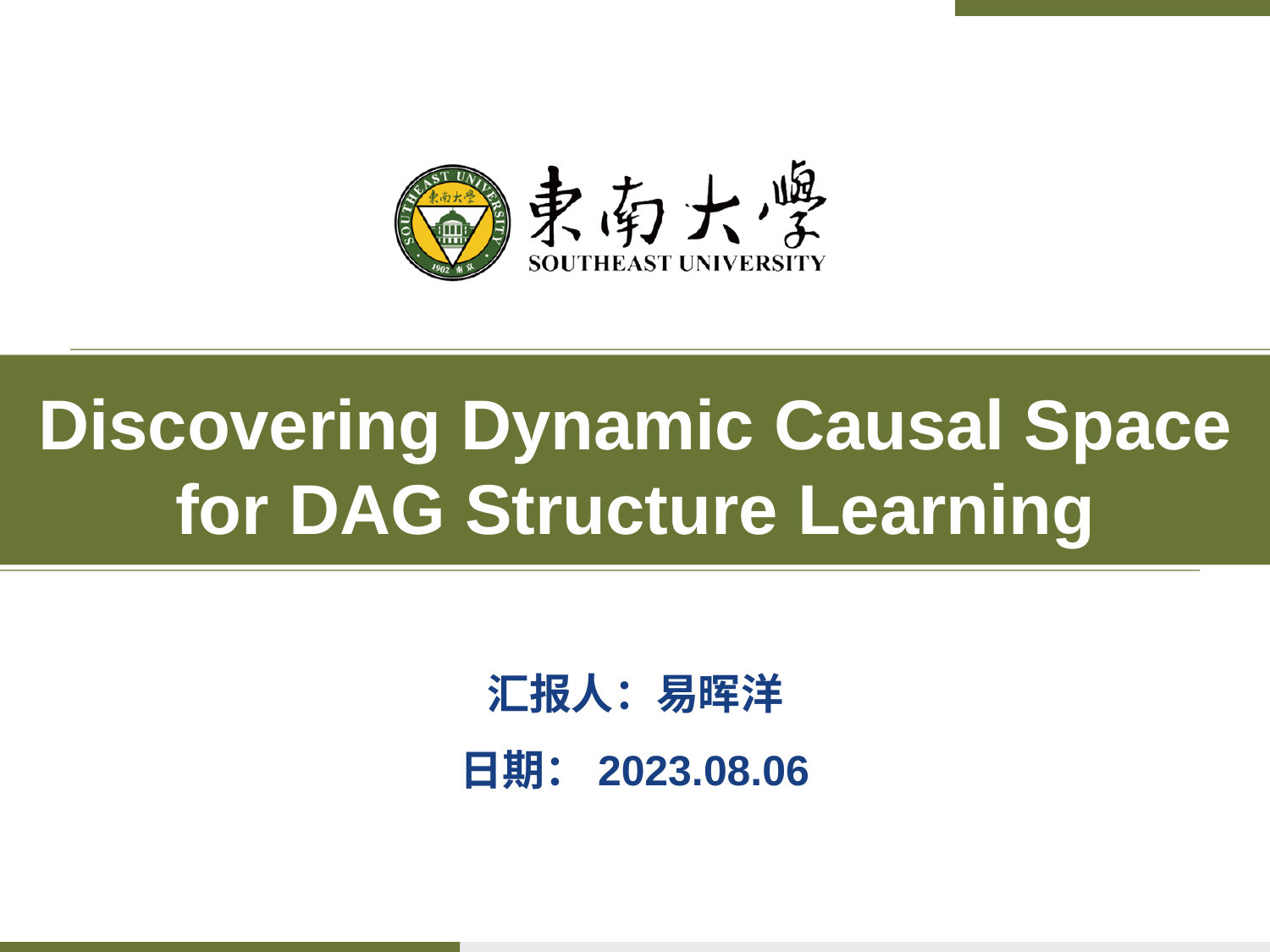

Discovering Dynamic Causal Space for DAG Structure Learning
汇报人：易晖洋
日期：2023.08.06